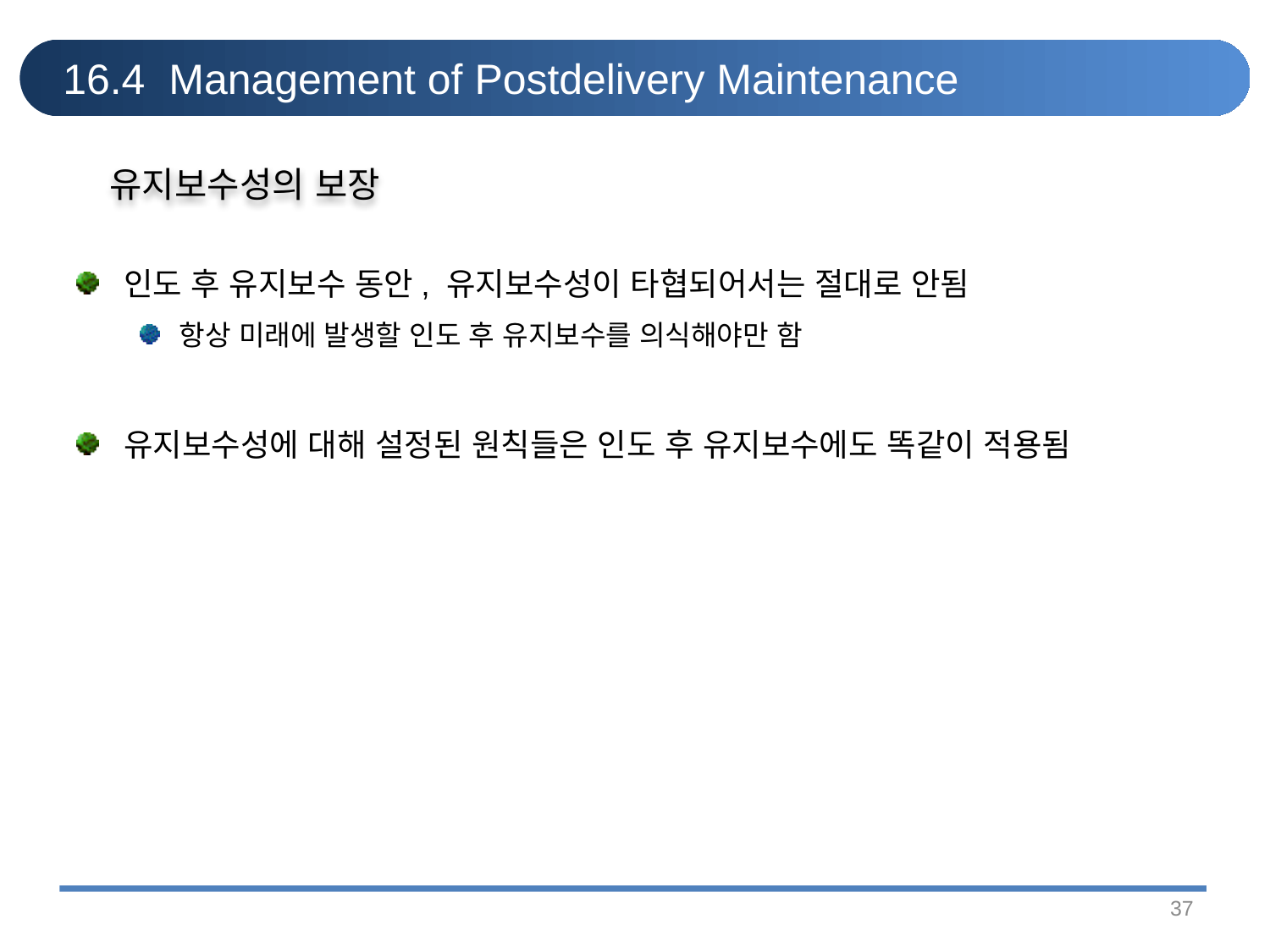

# 16.4  Management of Postdelivery Maintenance
유지보수성의 보장
인도 후 유지보수 동안, 유지보수성이 타협되어서는 절대로 안됨
항상 미래에 발생할 인도 후 유지보수를 의식해야만 함

유지보수성에 대해 설정된 원칙들은 인도 후 유지보수에도 똑같이 적용됨
37